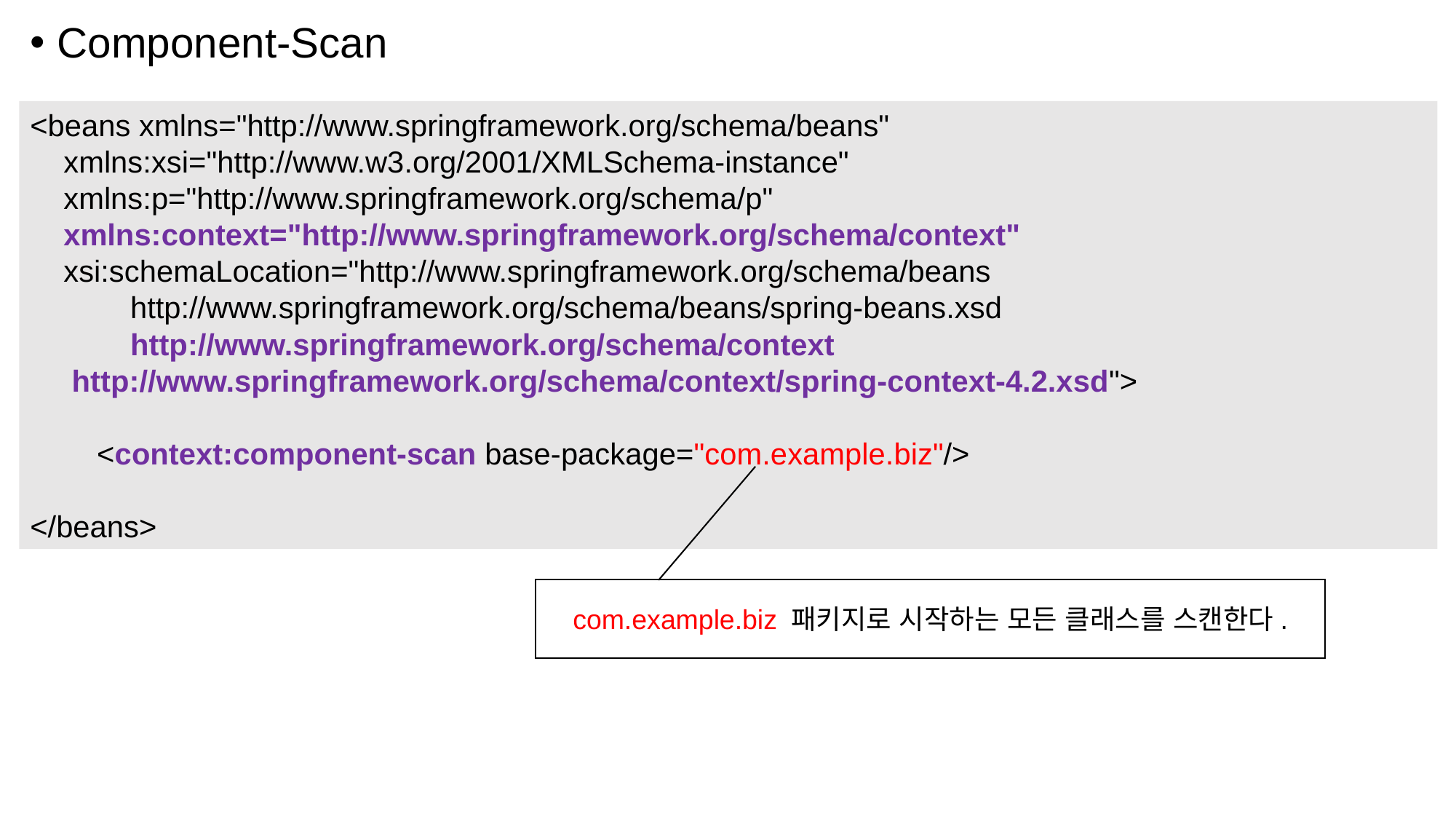

Component-Scan
<beans xmlns="http://www.springframework.org/schema/beans"
    xmlns:xsi="http://www.w3.org/2001/XMLSchema-instance"
    xmlns:p="http://www.springframework.org/schema/p"
    xmlns:context="http://www.springframework.org/schema/context"
    xsi:schemaLocation="http://www.springframework.org/schema/beans
            http://www.springframework.org/schema/beans/spring-beans.xsd
            http://www.springframework.org/schema/context
     http://www.springframework.org/schema/context/spring-context-4.2.xsd">

        <context:component-scan base-package="com.example.biz"/>

</beans>
com.example.biz 패키지로 시작하는 모든 클래스를 스캔한다.